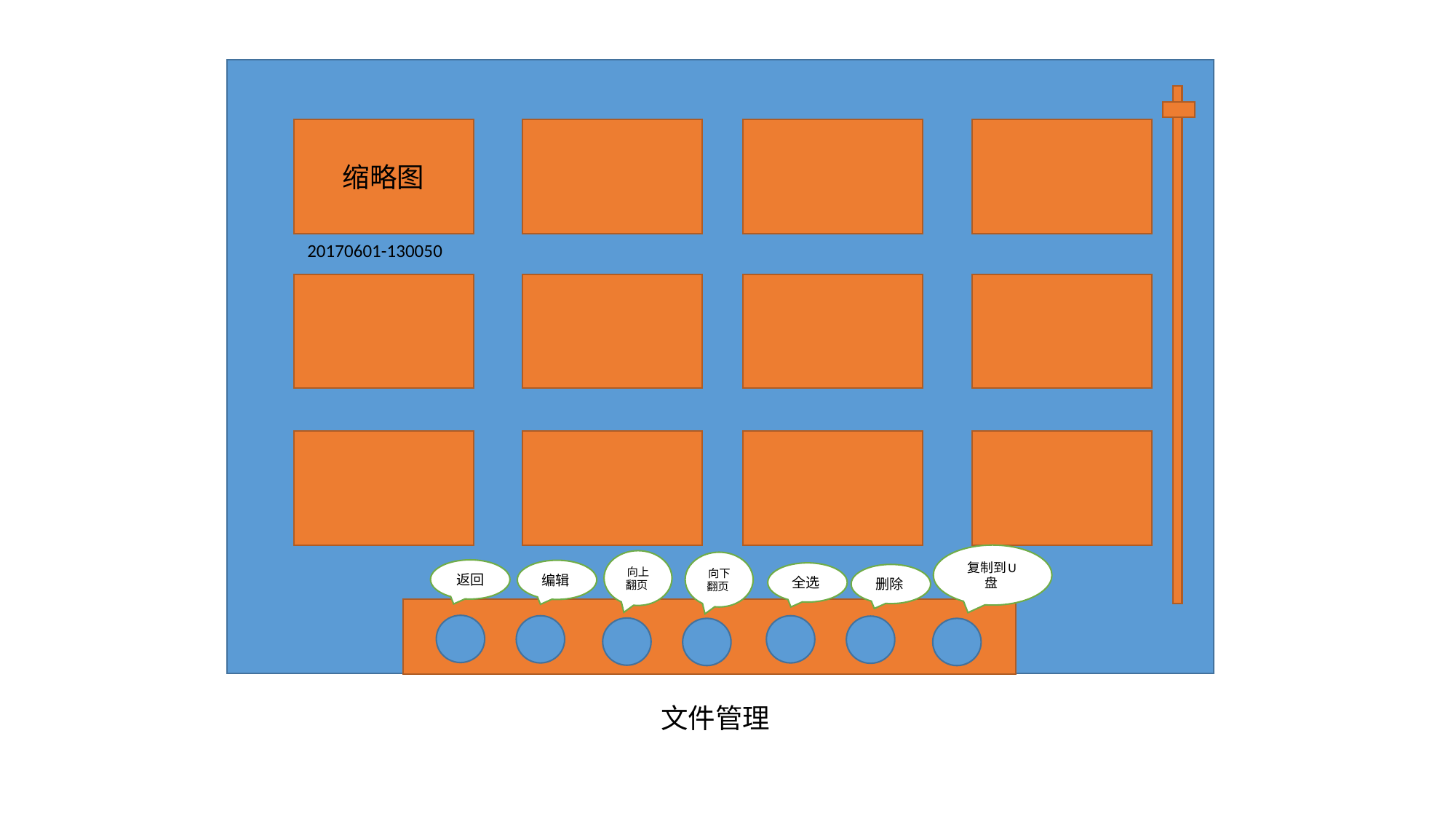

缩略图

20170601-130050

复制到U盘
向上翻页
向下翻页
返回
编辑
全选
删除

文件管理